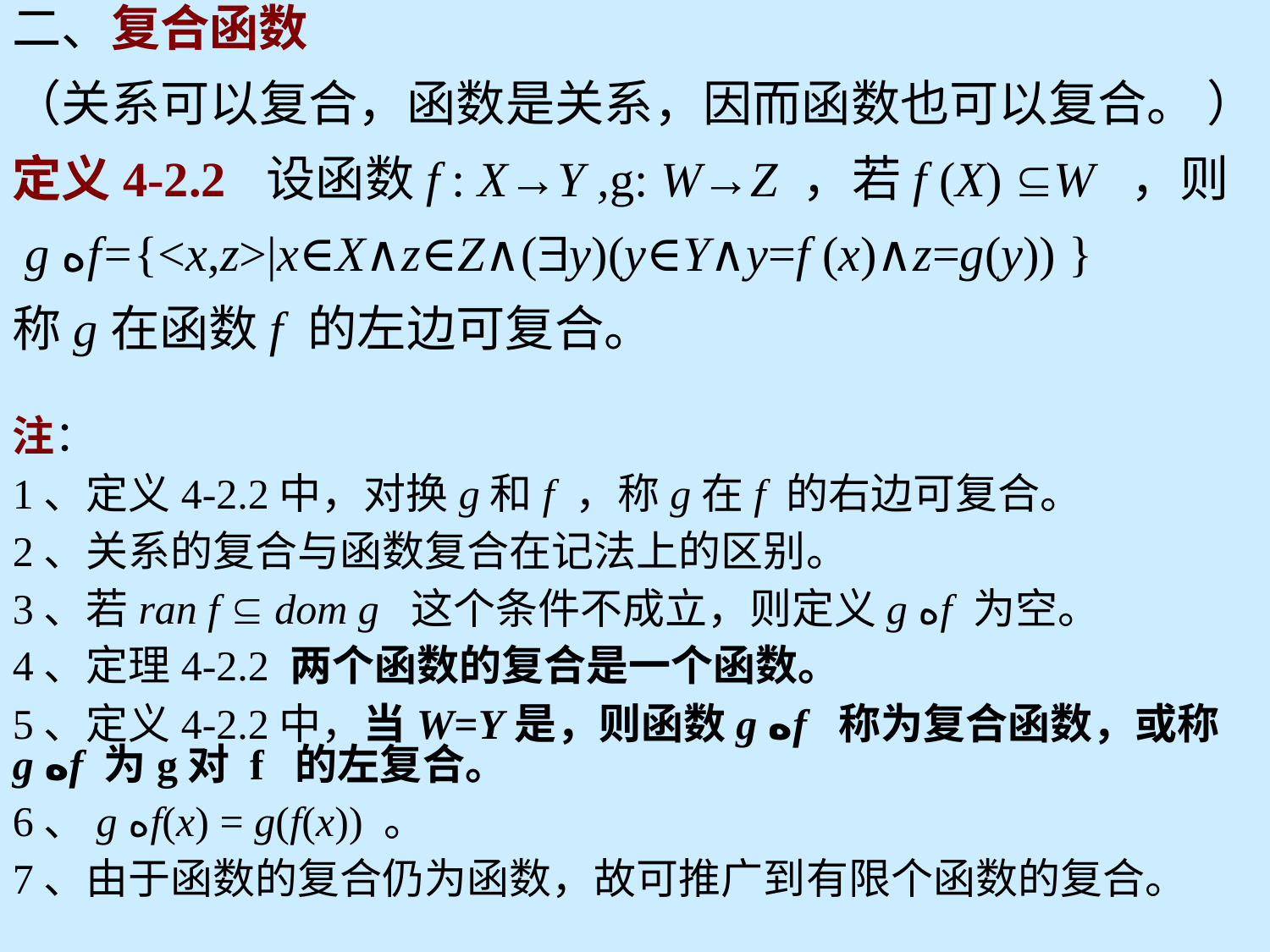

二、复合函数
（关系可以复合，函数是关系，因而函数也可以复合。 ）
定义4-2.2	设函数f : X→Y ,g: W→Z ，若f (X) ⊆W  ，则
 g هf={<x,z>|x∈X∧z∈Z∧(∃y)(y∈Y∧y=f (x)∧z=g(y)) }
称g在函数f 的左边可复合。
注：
1、定义4-2.2中，对换g和f ，称g在f 的右边可复合。
2、关系的复合与函数复合在记法上的区别。
3、若ran f ⊆ dom g  这个条件不成立，则定义g هf 为空。
4、定理4-2.2 两个函数的复合是一个函数。
5、定义4-2.2中，当W=Y是，则函数g هf  称为复合函数，或称 g هf 为g对 f  的左复合。
6、g هf(x) = g(f(x)) 。
7、由于函数的复合仍为函数，故可推广到有限个函数的复合。